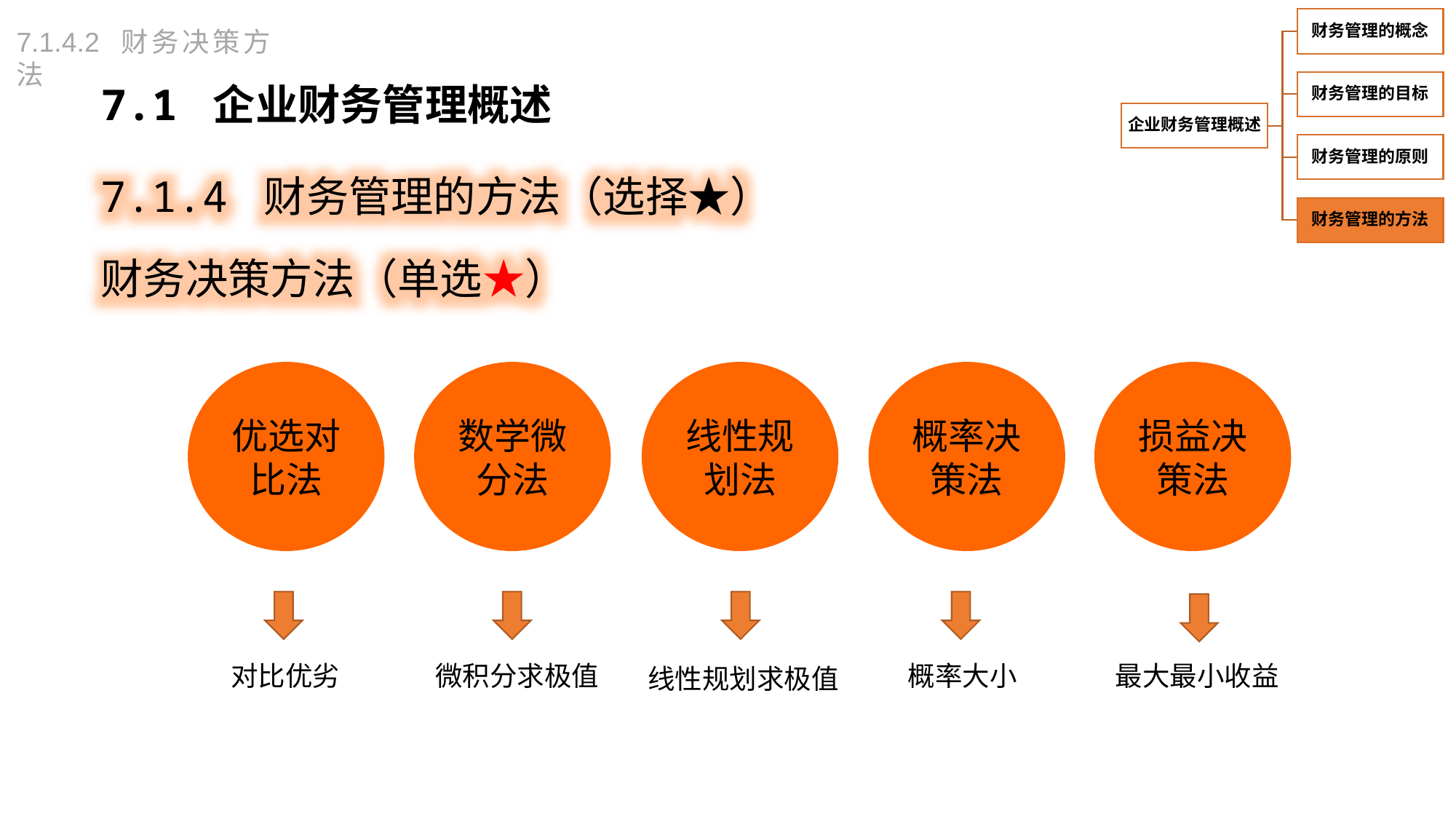

企业财务管理概述
财务管理的概念
财务管理的目标
财务管理的原则
财务管理的方法
7.1.4.2 财务决策方法
7.1 企业财务管理概述
7.1.4 财务管理的方法（选择★）
财务决策方法（单选★）
损益决策法
概率决策法
线性规划法
优选对比法
数学微分法

对比优劣
微积分求极值
概率大小
最大最小收益
线性规划求极值